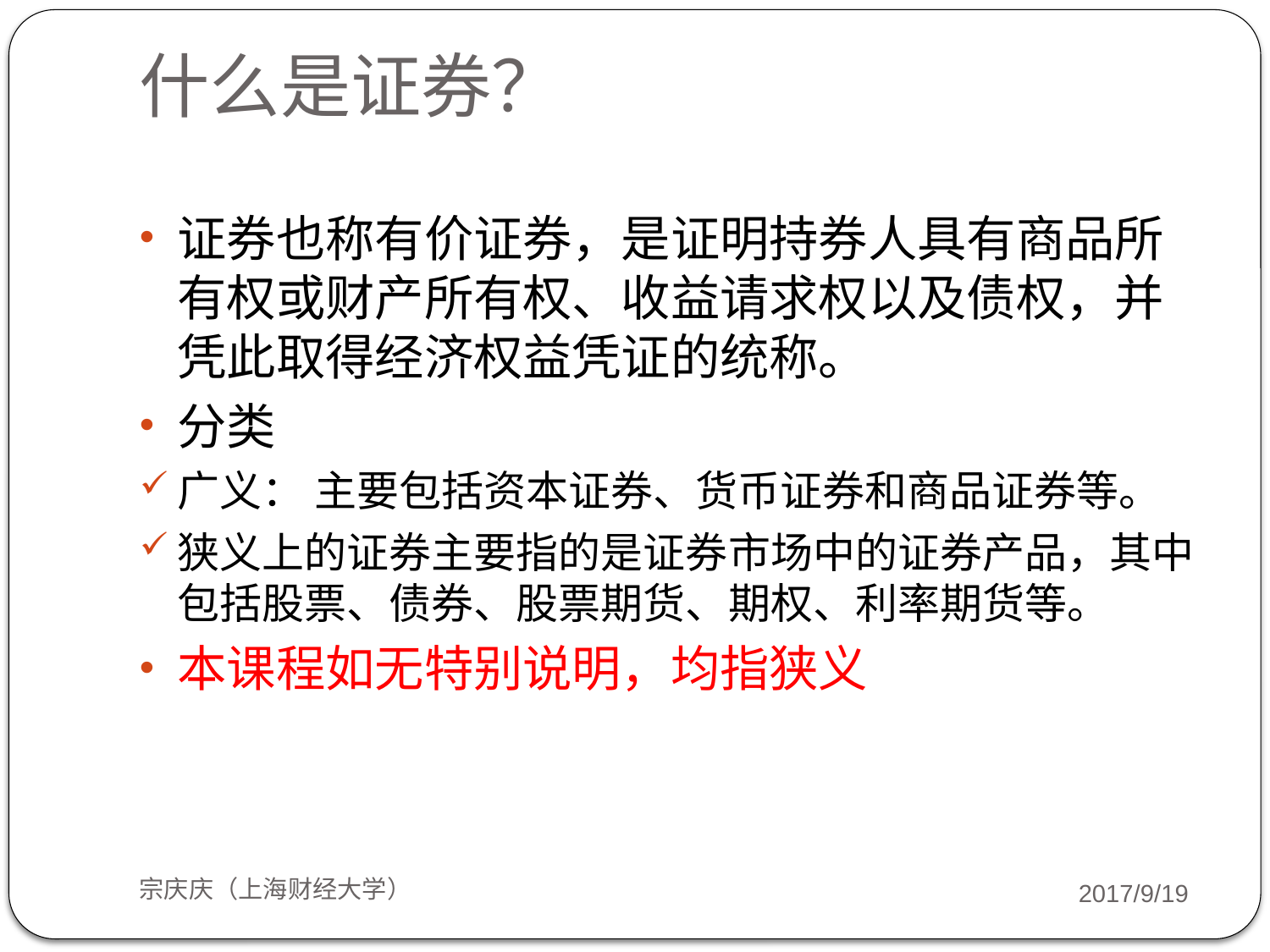

# 什么是证券？
证券也称有价证券，是证明持券人具有商品所有权或财产所有权、收益请求权以及债权，并凭此取得经济权益凭证的统称。
分类
广义： 主要包括资本证券、货币证券和商品证券等。
狭义上的证券主要指的是证券市场中的证券产品，其中包括股票、债券、股票期货、期权、利率期货等。
本课程如无特别说明，均指狭义

宗庆庆（上海财经大学）
2017/9/19